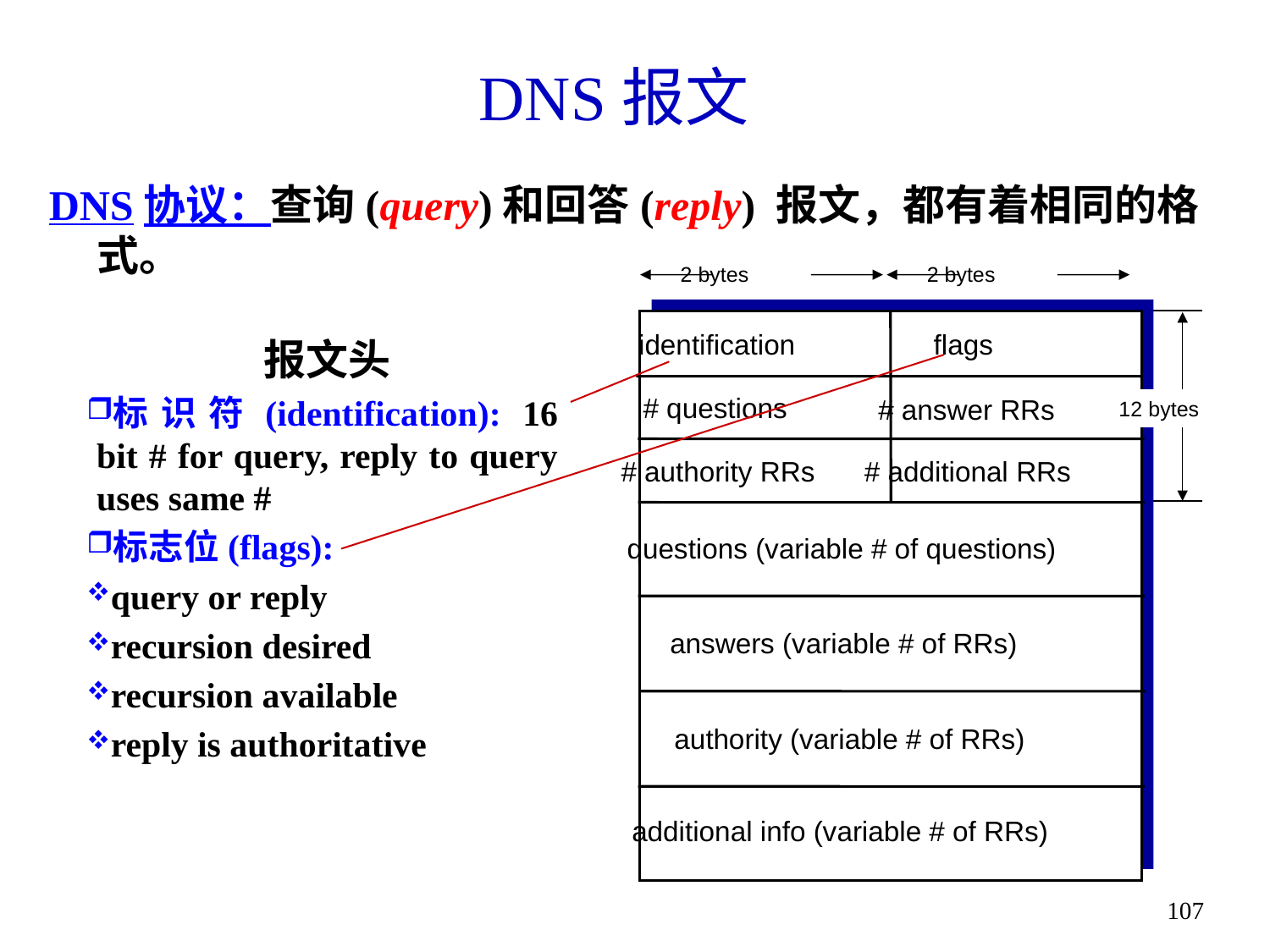

# DNS报文
DNS协议：查询(query)和回答(reply) 报文，都有着相同的格式。
2 bytes

2 bytes

identification
flags

# questions
# answer RRs

# additional RRs
# authority RRs

questions (variable # of questions)

answers (variable # of RRs)

authority (variable # of RRs)

additional info (variable # of RRs)
报文头
标识符(identification): 16 bit # for query, reply to query uses same #
标志位(flags):
query or reply
recursion desired
recursion available
reply is authoritative

12 bytes
107